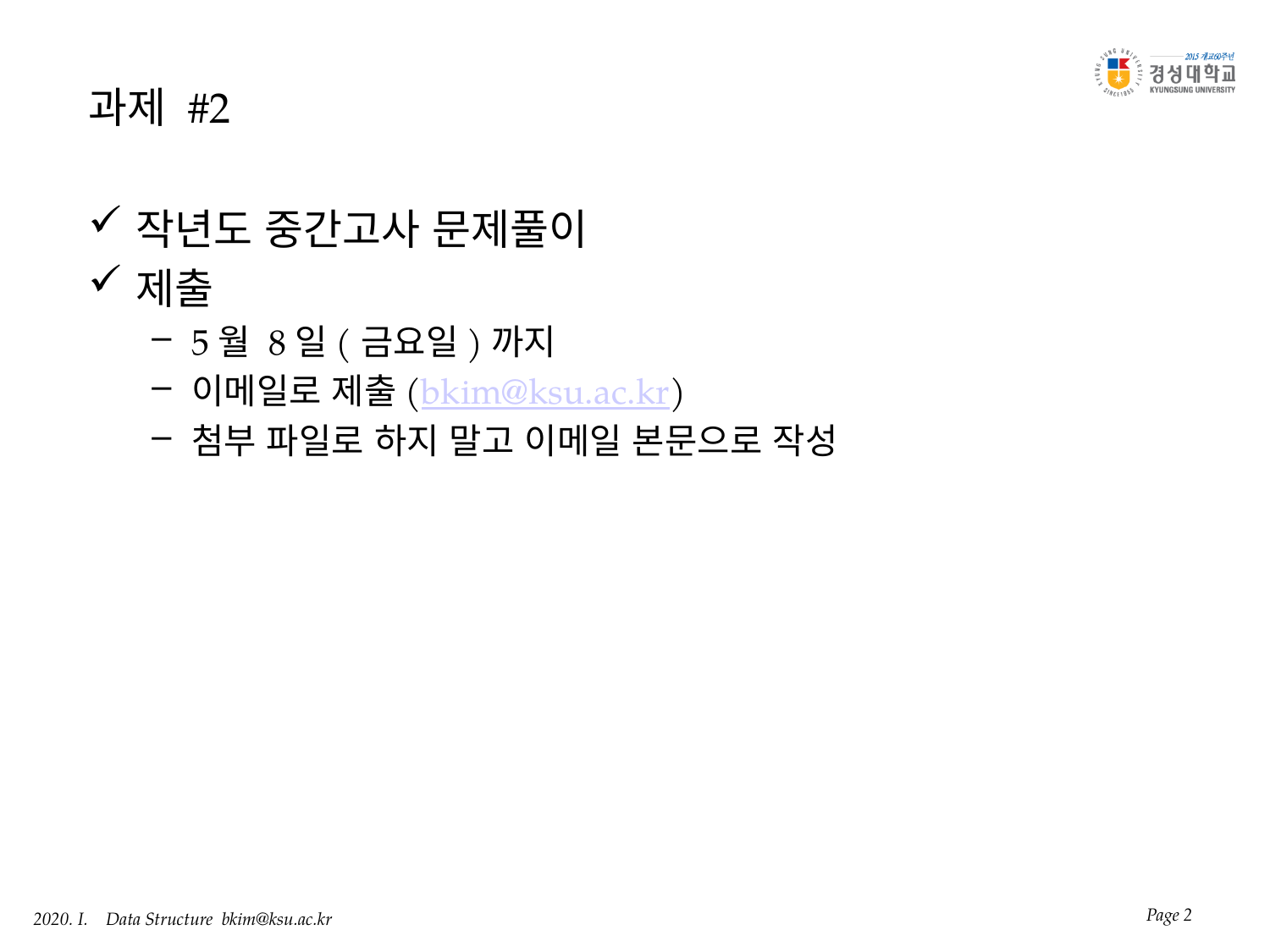

# 과제 #2
작년도 중간고사 문제풀이
제출
5월 8일(금요일)까지
이메일로 제출(bkim@ksu.ac.kr)
첨부 파일로 하지 말고 이메일 본문으로 작성
Page 2